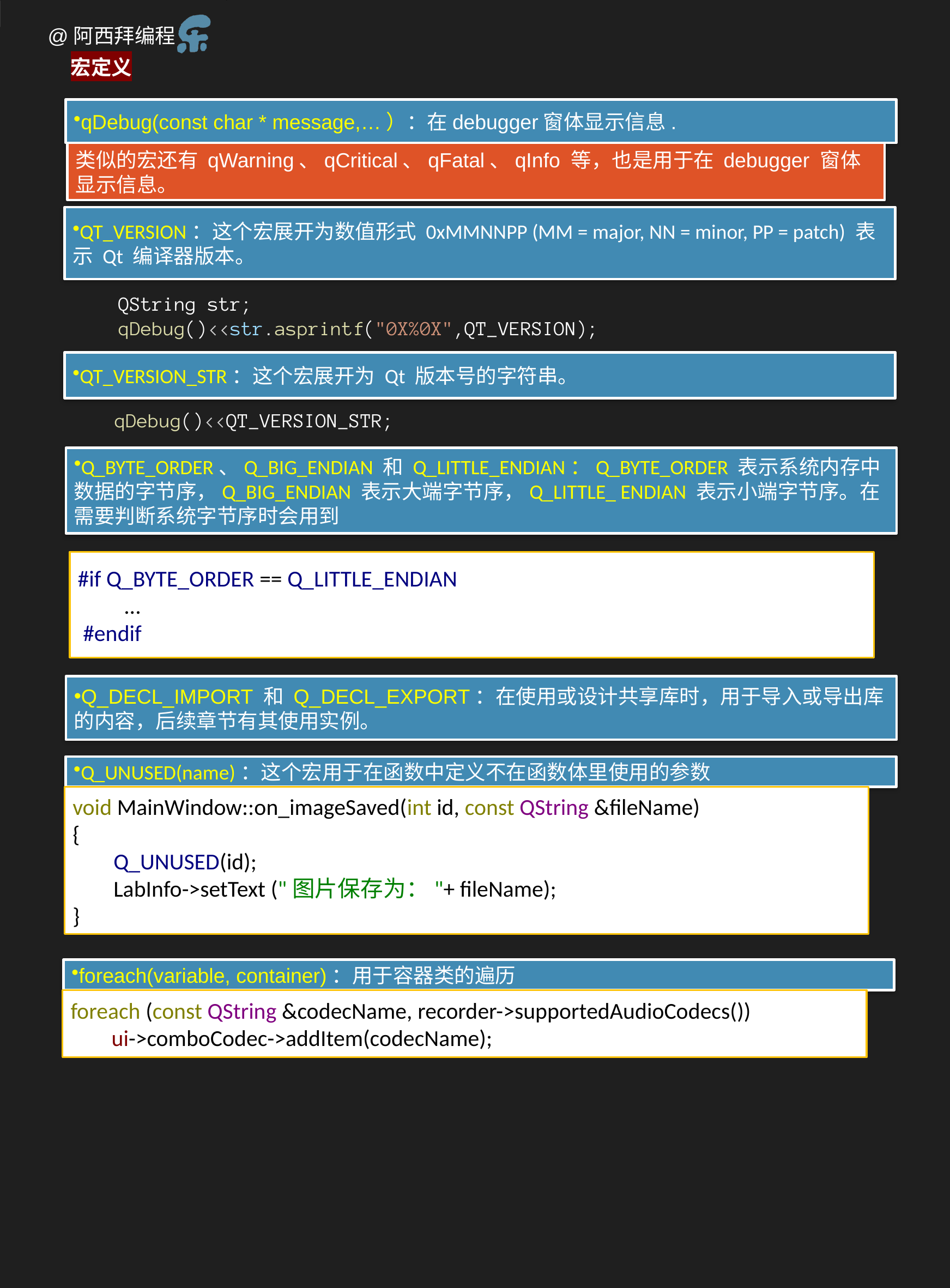

宏定义
qDebug(const char * message,…）：在debugger窗体显示信息.
类似的宏还有 qWarning、qCritical、qFatal、qInfo 等，也是用于在 debugger 窗体显示信息。
QT_VERSION：这个宏展开为数值形式 0xMMNNPP (MM = major, NN = minor, PP = patch) 表示 Qt 编译器版本。
    QString str;
    qDebug()<<str.asprintf("0X%0X",QT_VERSION);
QT_VERSION_STR：这个宏展开为 Qt 版本号的字符串。
qDebug()<<QT_VERSION_STR;
Q_BYTE_ORDER、Q_BIG_ENDIAN 和 Q_LITTLE_ENDIAN：Q_BYTE_ORDER 表示系统内存中数据的字节序，Q_BIG_ENDIAN 表示大端字节序，Q_LITTLE_ ENDIAN 表示小端字节序。在需要判断系统字节序时会用到
#if Q_BYTE_ORDER == Q_LITTLE_ENDIAN
 ...
 #endif
Q_DECL_IMPORT 和 Q_DECL_EXPORT：在使用或设计共享库时，用于导入或导出库的内容，后续章节有其使用实例。
Q_UNUSED(name)：这个宏用于在函数中定义不在函数体里使用的参数
void MainWindow::on_imageSaved(int id, const QString &fileName)
{
Q_UNUSED(id);
LabInfo->setText ("图片保存为："+ fileName);
}
foreach(variable, container)：用于容器类的遍历
foreach (const QString &codecName, recorder->supportedAudioCodecs())
ui->comboCodec->addItem(codecName);